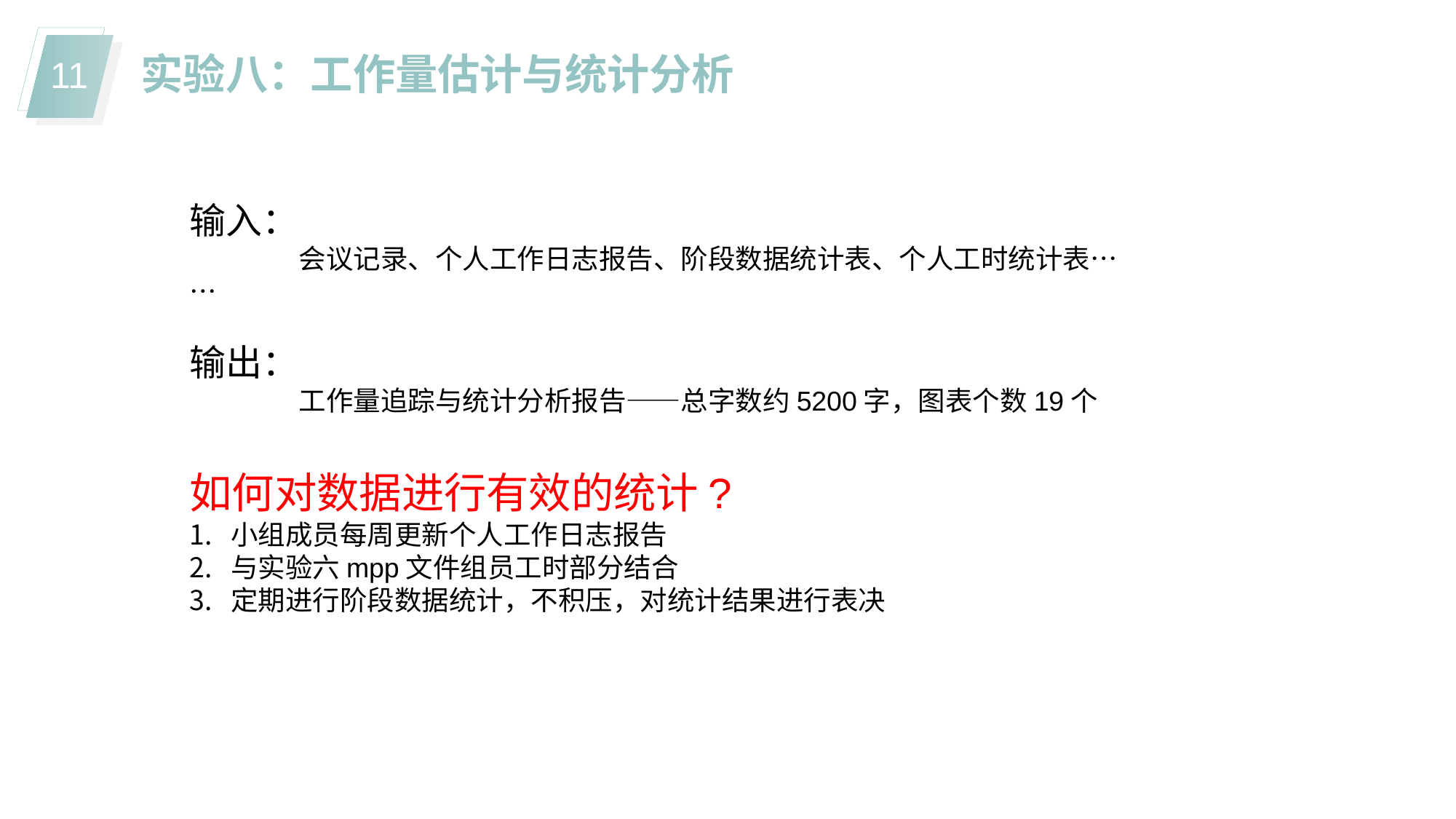

实验八：工作量估计与统计分析
输入：
	会议记录、个人工作日志报告、阶段数据统计表、个人工时统计表……

输出：
	工作量追踪与统计分析报告——总字数约5200字，图表个数19个
如何对数据进行有效的统计?
小组成员每周更新个人工作日志报告
与实验六mpp文件组员工时部分结合
定期进行阶段数据统计，不积压，对统计结果进行表决